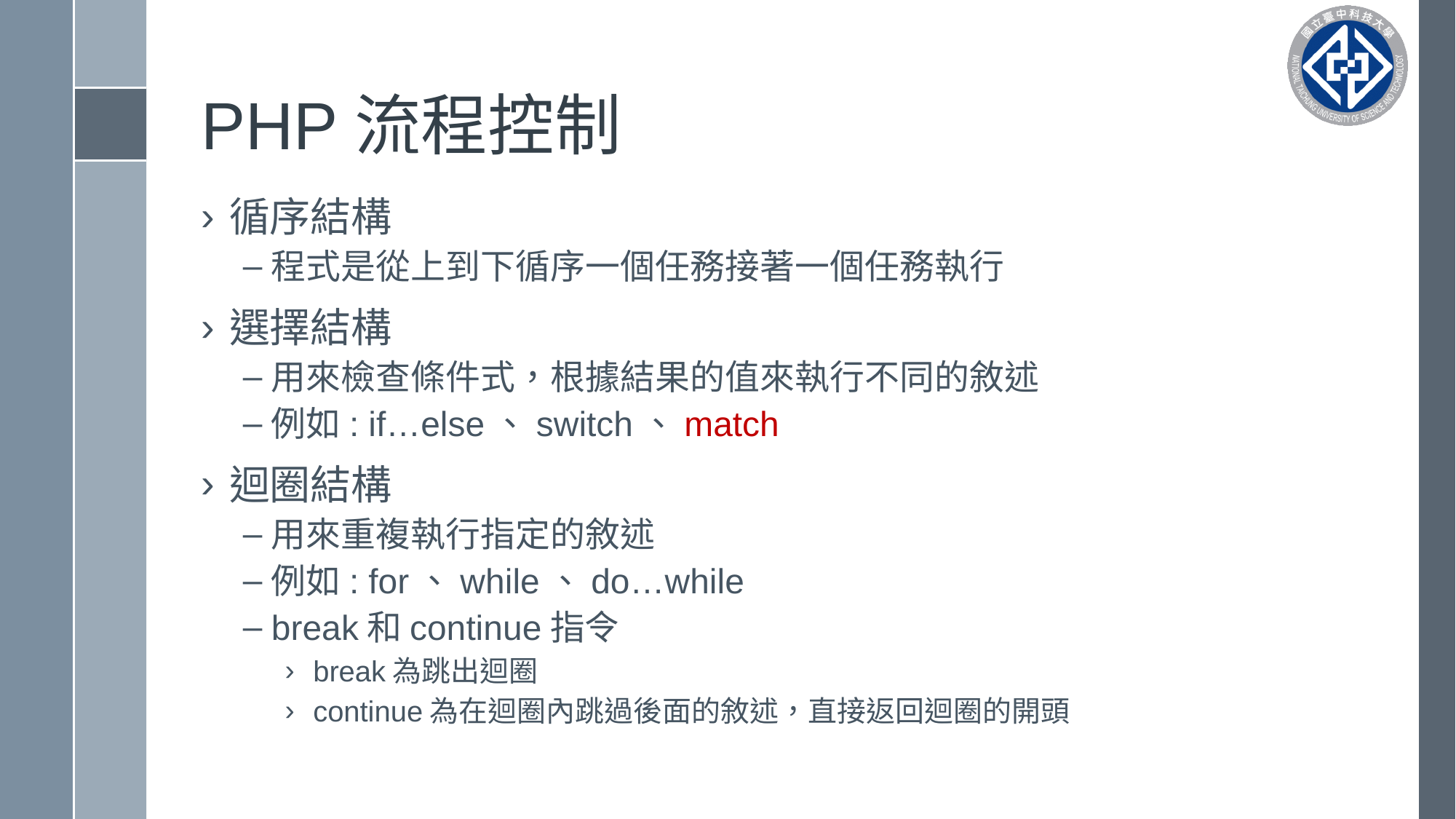

# PHP流程控制
循序結構
程式是從上到下循序一個任務接著一個任務執行
選擇結構
用來檢查條件式，根據結果的值來執行不同的敘述
例如: if…else、switch、match
迴圈結構
用來重複執行指定的敘述
例如: for、while、do…while
break和continue指令
break為跳出迴圈
continue為在迴圈內跳過後面的敘述，直接返回迴圈的開頭